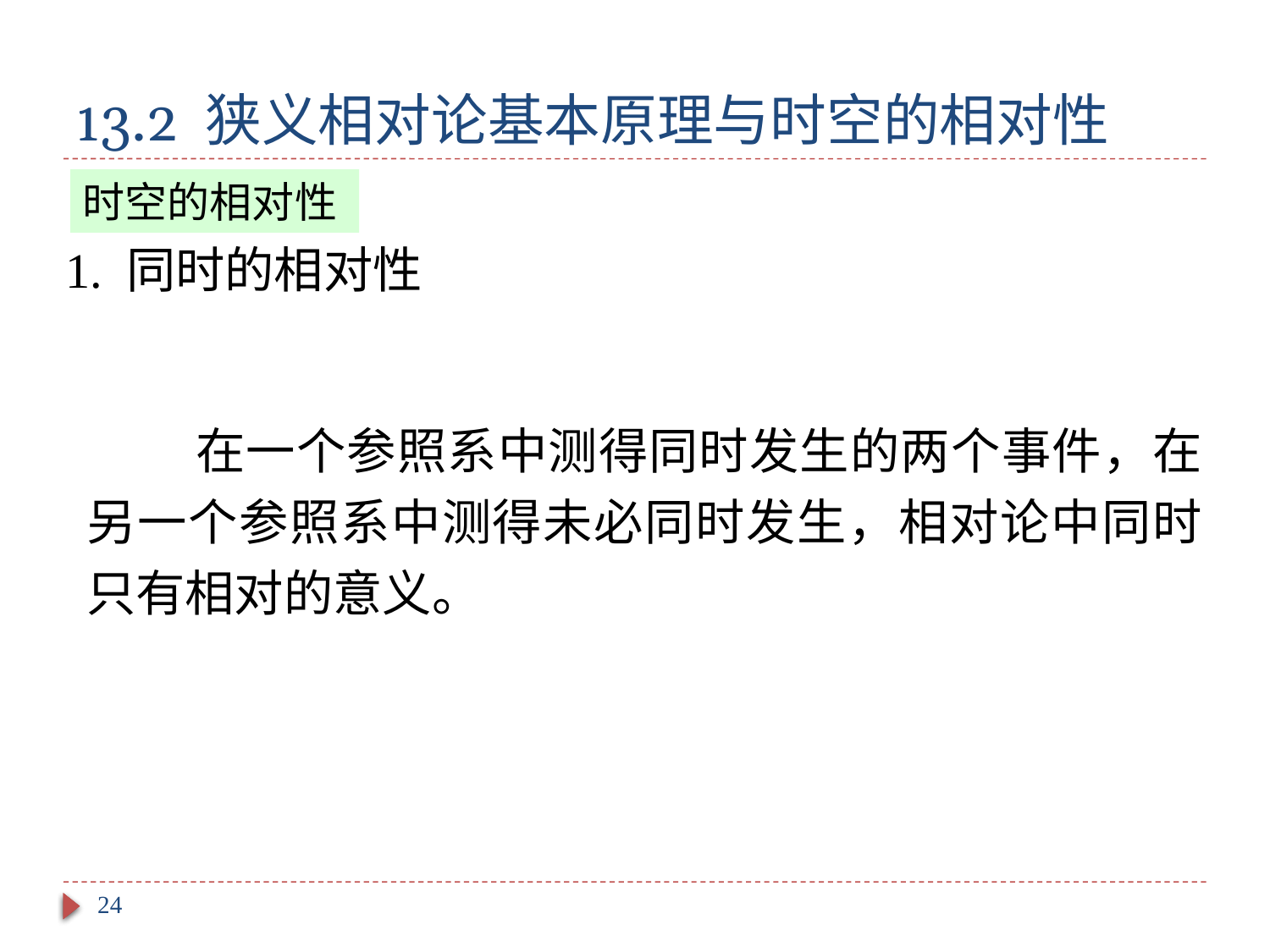

# 13.2 狭义相对论基本原理与时空的相对性
时空的相对性
1. 同时的相对性
        在一个参照系中测得同时发生的两个事件，在另一个参照系中测得未必同时发生，相对论中同时只有相对的意义。
24